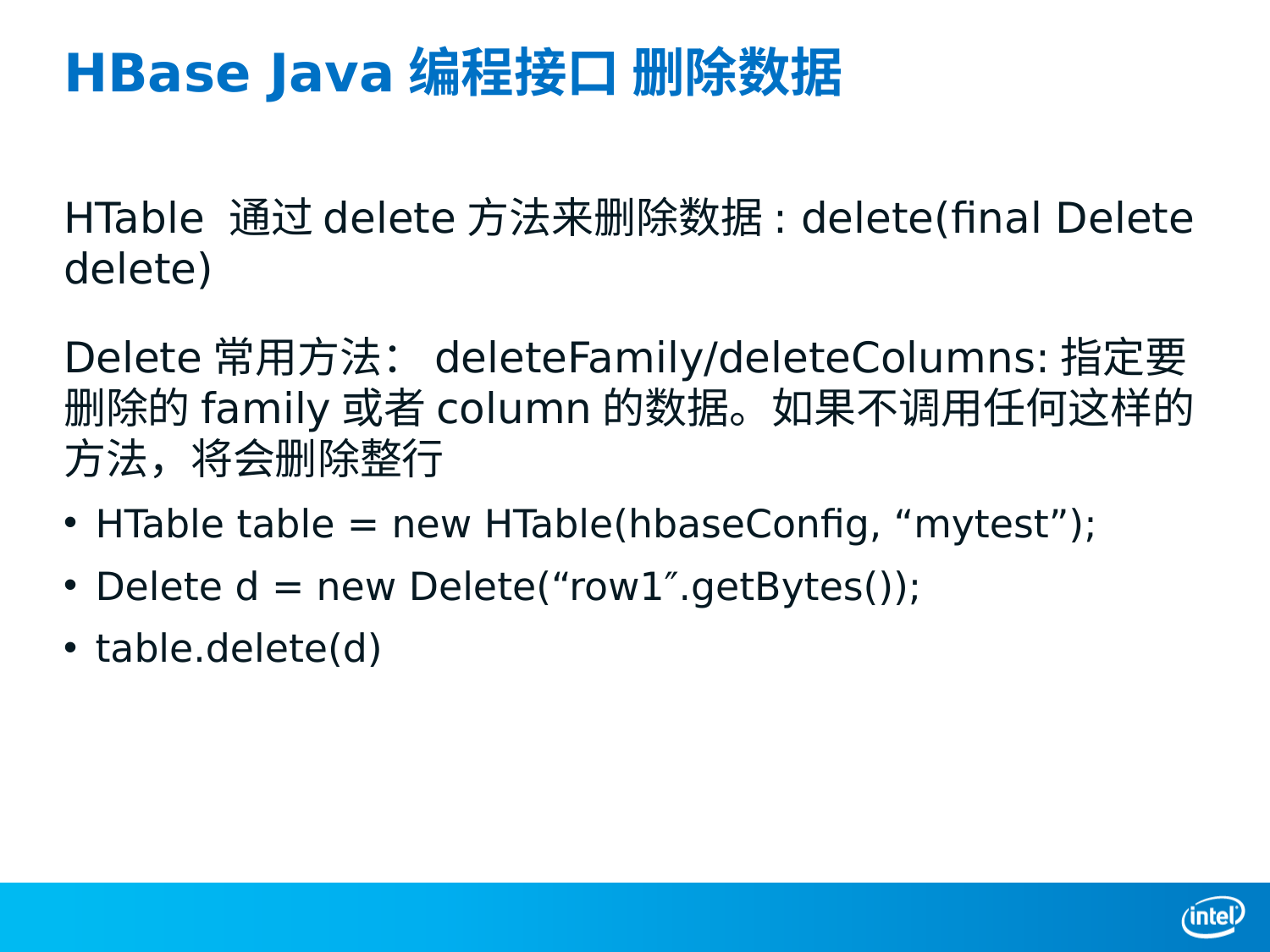

# HBase Java编程接口 删除数据
HTable 通过delete方法来删除数据: delete(final Delete delete)
Delete常用方法：deleteFamily/deleteColumns:指定要删除的family或者column的数据。如果不调用任何这样的方法，将会删除整行
HTable table = new HTable(hbaseConfig, “mytest”);
Delete d = new Delete(“row1″.getBytes());
table.delete(d)